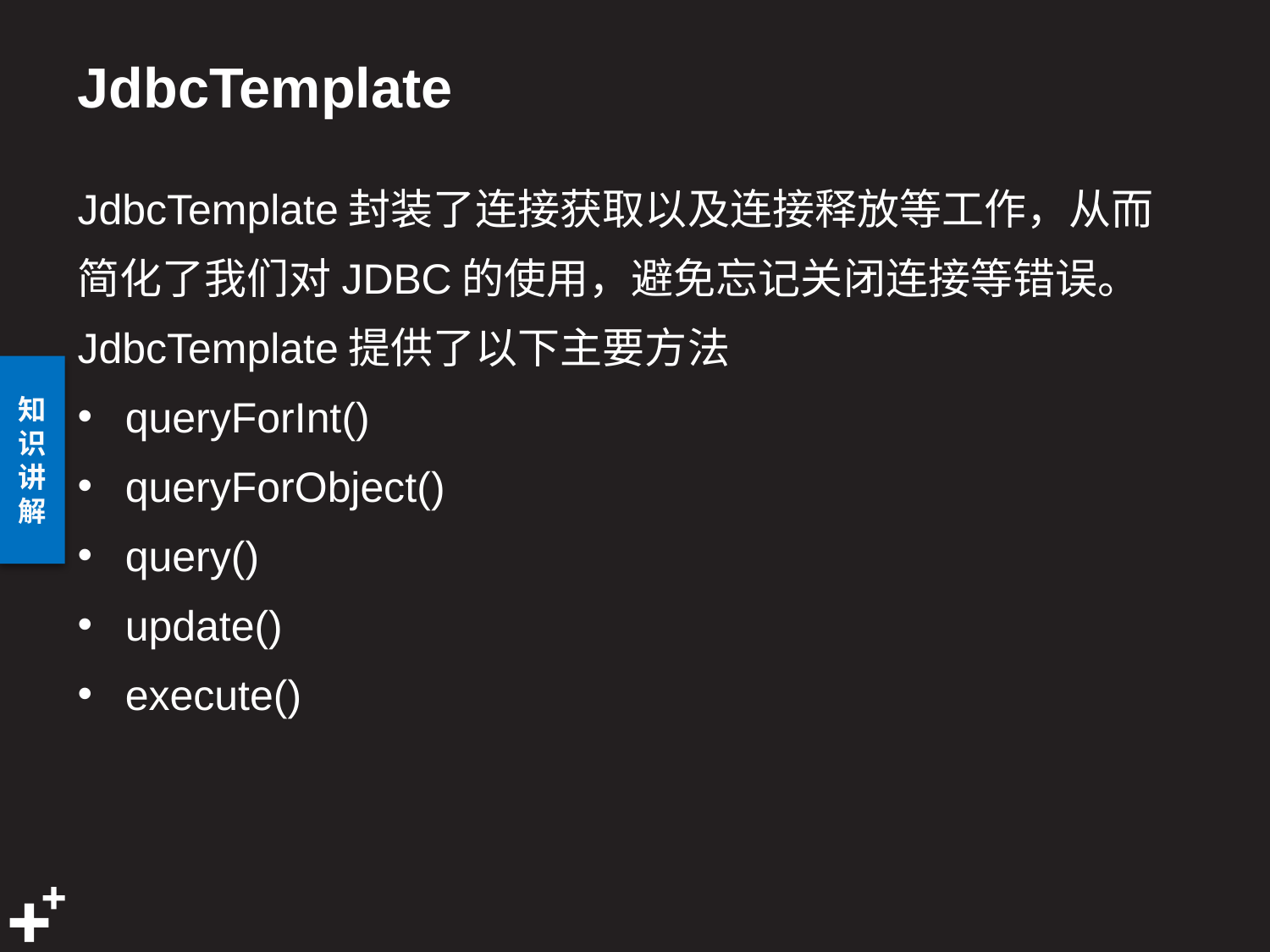

# JdbcTemplate
JdbcTemplate封装了连接获取以及连接释放等工作，从而
简化了我们对JDBC的使用，避免忘记关闭连接等错误。
JdbcTemplate提供了以下主要方法
queryForInt()
queryForObject()
query()
update()
execute()